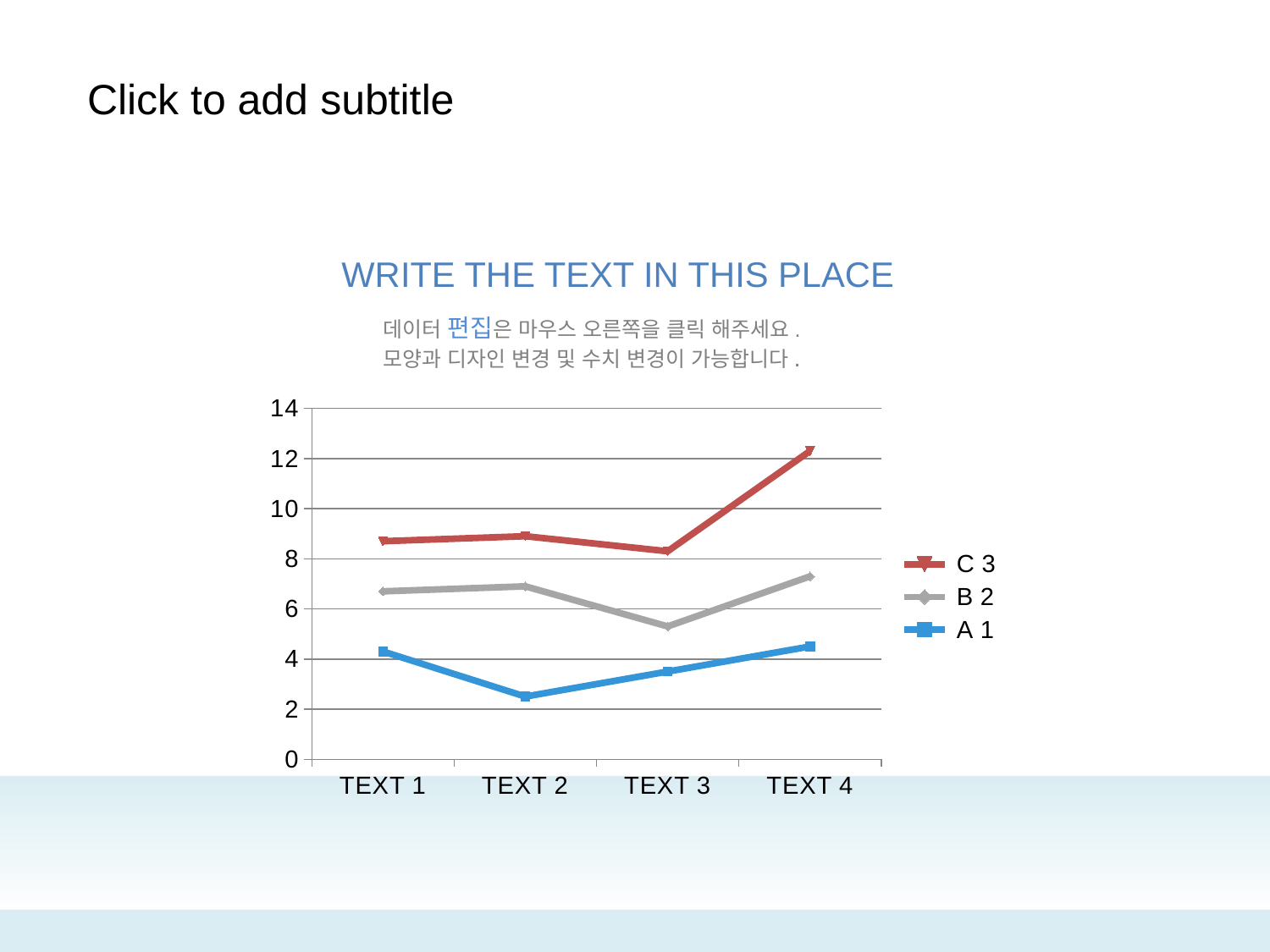

Click to add subtitle
WRITE THE TEXT IN THIS PLACE
데이터 편집은 마우스 오른쪽을 클릭 해주세요.
모양과 디자인 변경 및 수치 변경이 가능합니다.

### Chart

| Category |  A 1 |  B 2 |  C 3 |
|---|---|---|---|
| TEXT 1 | 4.3 | 2.4 | 2.0 |
| TEXT 2 | 2.5 | 4.4 | 2.0 |
| TEXT 3 | 3.5 | 1.8 | 3.0 |
| TEXT 4 | 4.5 | 2.8 | 5.0 |